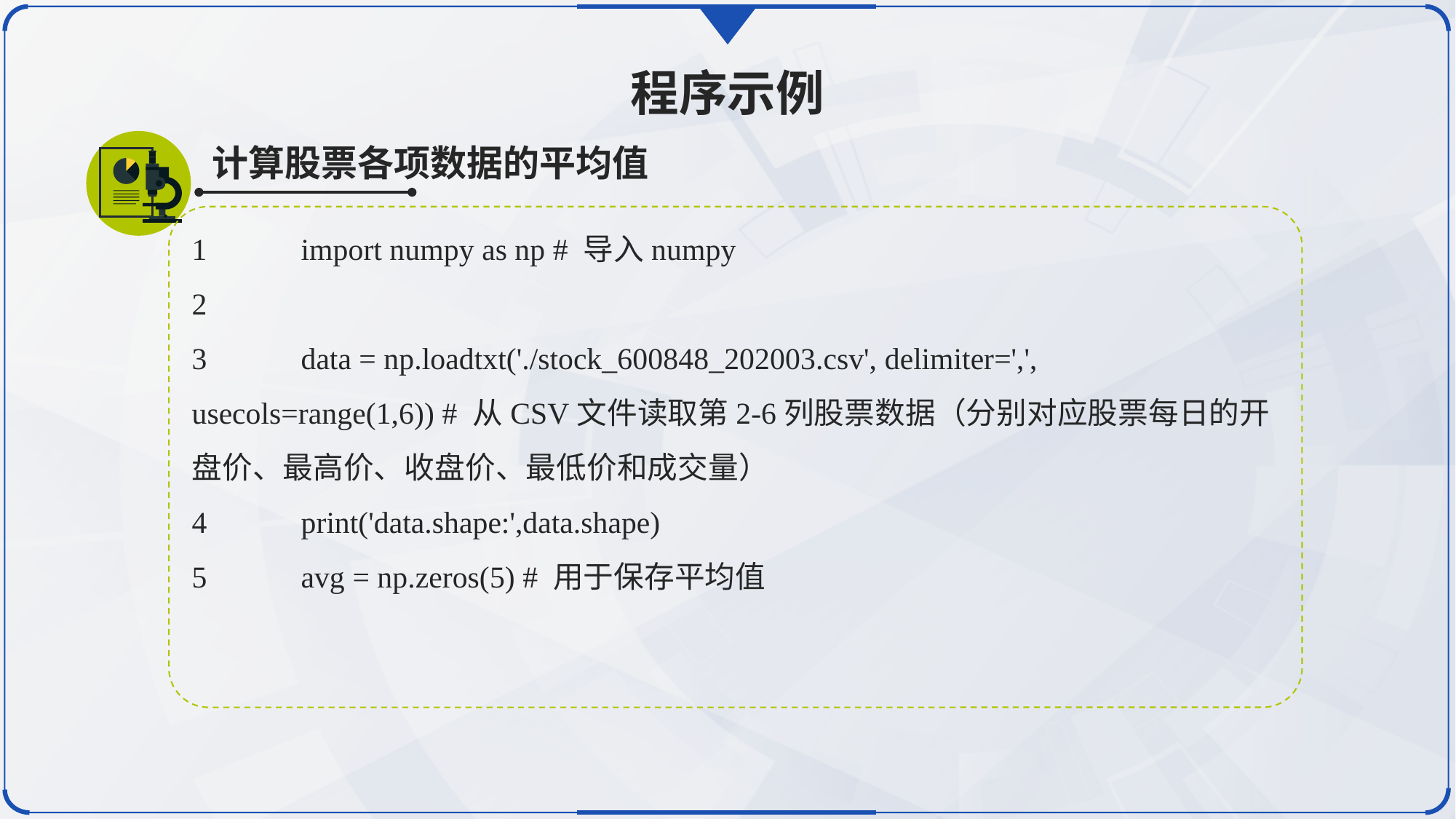

程序示例

计算股票各项数据的平均值

1	import numpy as np # 导入numpy
2
3	data = np.loadtxt('./stock_600848_202003.csv', delimiter=',', usecols=range(1,6)) # 从CSV文件读取第2-6列股票数据（分别对应股票每日的开盘价、最高价、收盘价、最低价和成交量）
4	print('data.shape:',data.shape)
5	avg = np.zeros(5) # 用于保存平均值